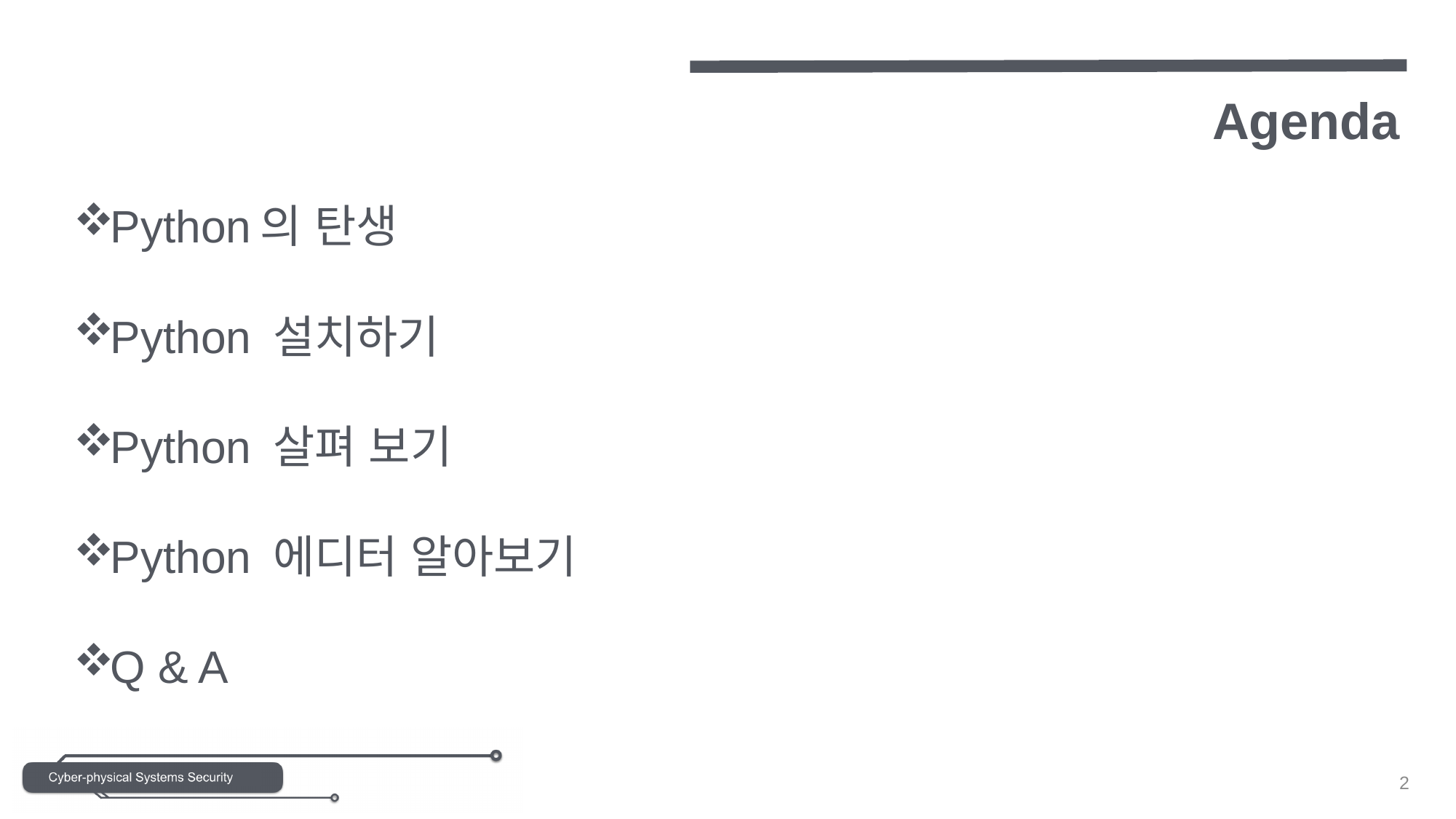

Python의 탄생
Python 설치하기
Python 살펴 보기
Python 에디터 알아보기
Q & A

2